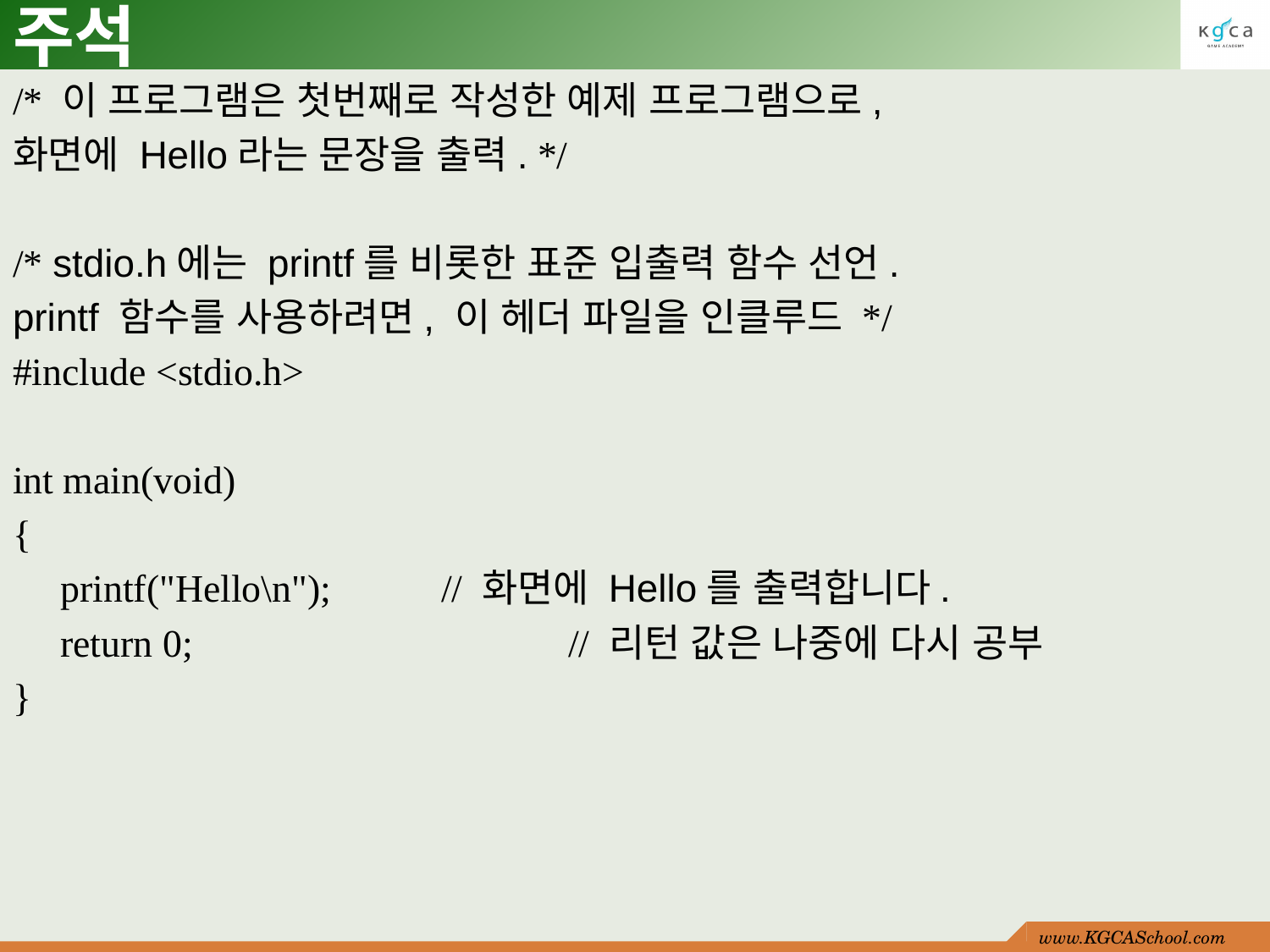

# 주석
/* 이 프로그램은 첫번째로 작성한 예제 프로그램으로,
화면에 Hello라는 문장을 출력. */

/* stdio.h에는 printf를 비롯한 표준 입출력 함수 선언.
printf 함수를 사용하려면, 이 헤더 파일을 인클루드 */
#include <stdio.h>

int main(void)
{
	printf("Hello\n");	// 화면에 Hello를 출력합니다.
	return 0;			// 리턴 값은 나중에 다시 공부
}